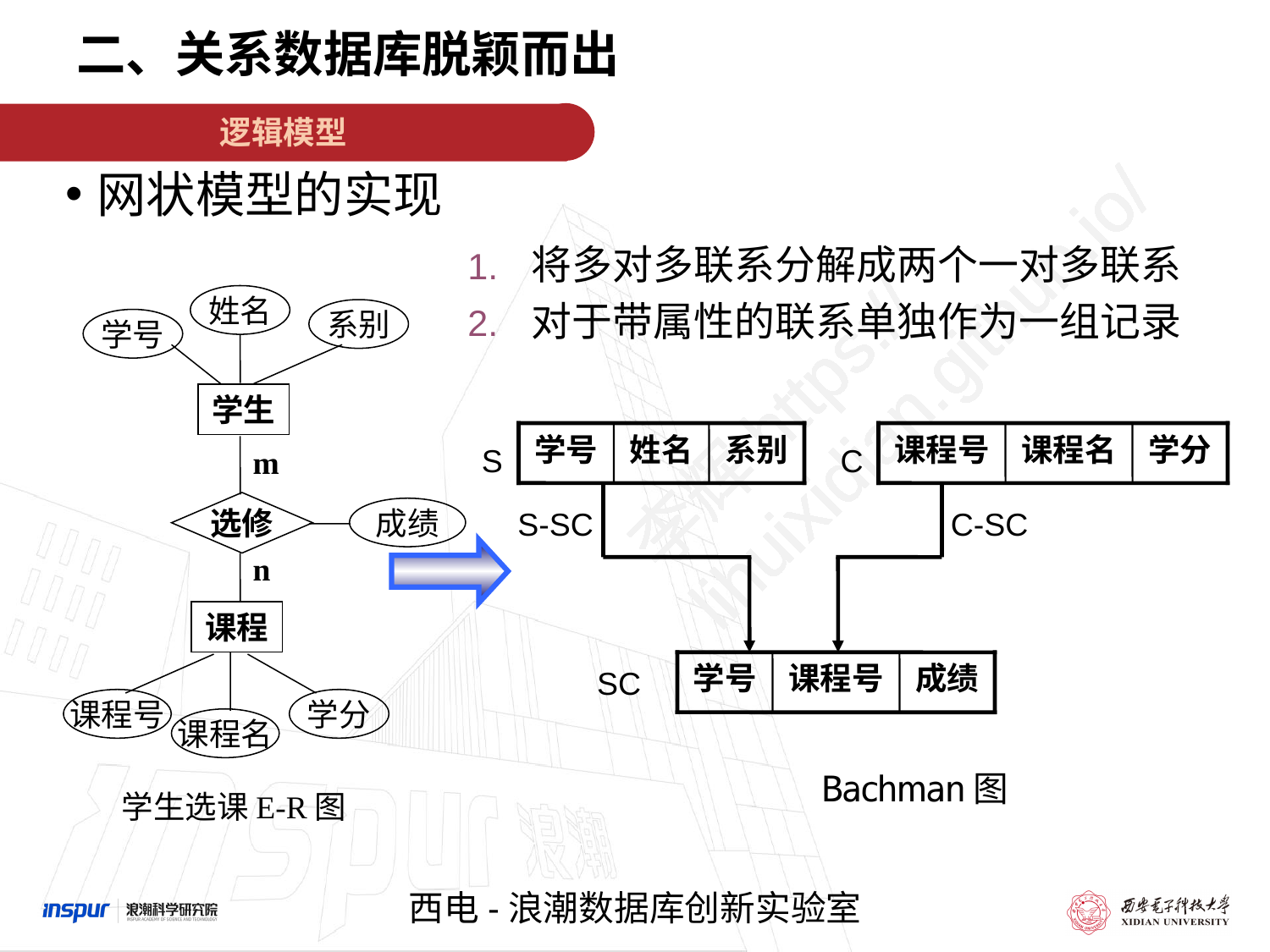

二、关系数据库脱颖而出

逻辑模型
网状模型的实现
将多对多联系分解成两个一对多联系
对于带属性的联系单独作为一组记录
姓名
系别
学号

学生
m

选修
成绩

n

课程

课程号
学分
课程名
学生选课E-R图
学号

姓名

系别

课程号

课程名

学分

S
C

S-SC
C-SC

学号

课程号

成绩

SC

Bachman图